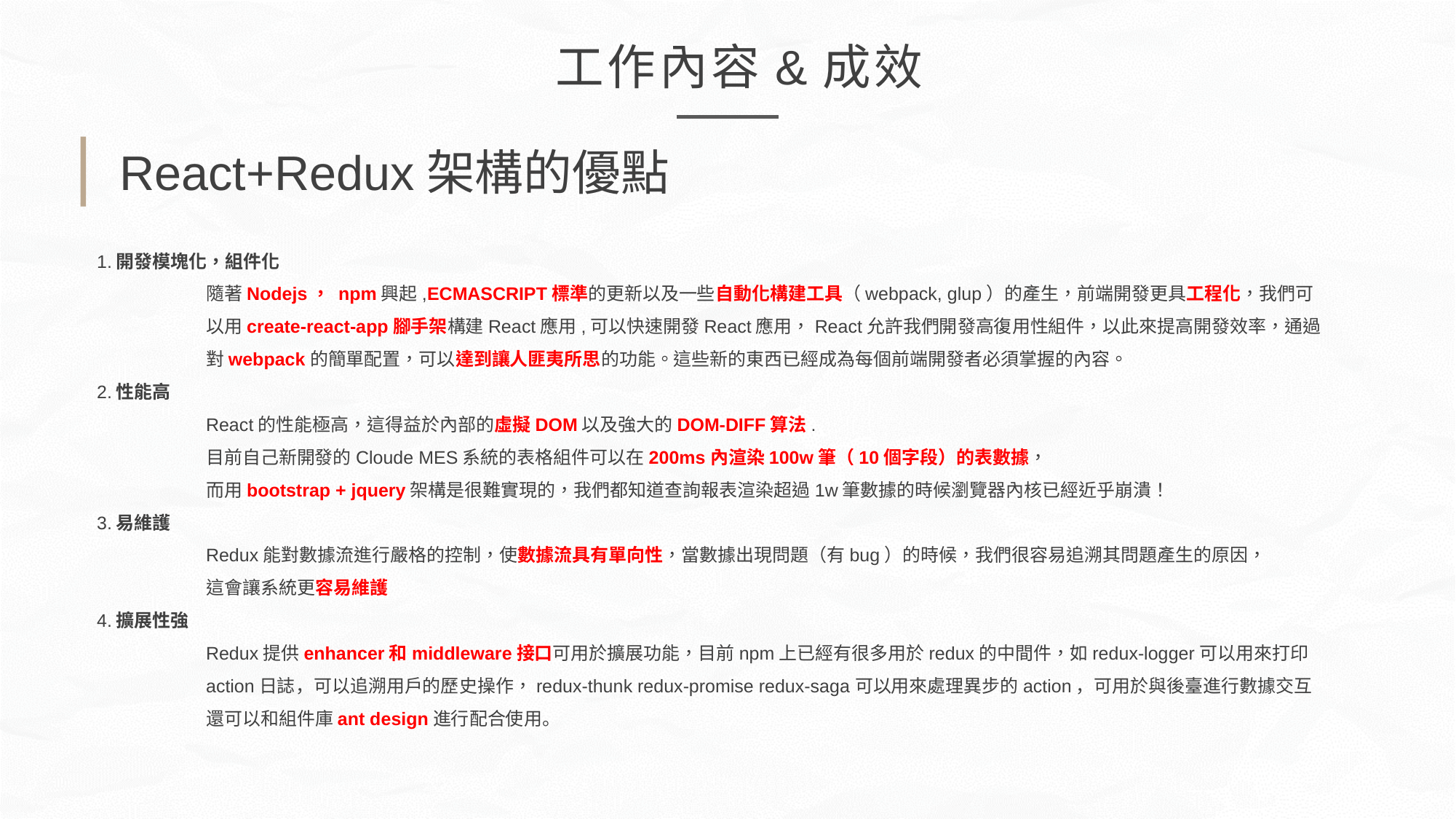

工作內容&成效

React+Redux架構的優點

1.開發模塊化，組件化
	隨著Nodejs， npm興起,ECMASCRIPT標準的更新以及一些自動化構建工具（webpack, glup）的產生，前端開發更具工程化，我們可	以用create-react-app腳手架構建React應用,可以快速開發React應用，React允許我們開發高復用性組件，以此來提高開發效率，通過	對webpack的簡單配置，可以達到讓人匪夷所思的功能。這些新的東西已經成為每個前端開發者必須掌握的內容。
2.性能高
	React的性能極高，這得益於內部的虛擬DOM以及強大的DOM-DIFF算法.
	目前自己新開發的Cloude MES系統的表格組件可以在200ms內渲染100w筆（10個字段）的表數據，
	而用bootstrap + jquery架構是很難實現的，我們都知道查詢報表渲染超過1w筆數據的時候瀏覽器內核已經近乎崩潰！
3.易維護
	Redux能對數據流進行嚴格的控制，使數據流具有單向性，當數據出現問題（有bug）的時候，我們很容易追溯其問題產生的原因，
	這會讓系統更容易維護
4.擴展性強
	Redux提供enhancer和middleware接口可用於擴展功能，目前npm上已經有很多用於redux的中間件，如redux-logger可以用來打印	action日誌，可以追溯用戶的歷史操作，redux-thunk redux-promise redux-saga可以用來處理異步的action，可用於與後臺進行數據交互
	還可以和組件庫ant design進行配合使用。